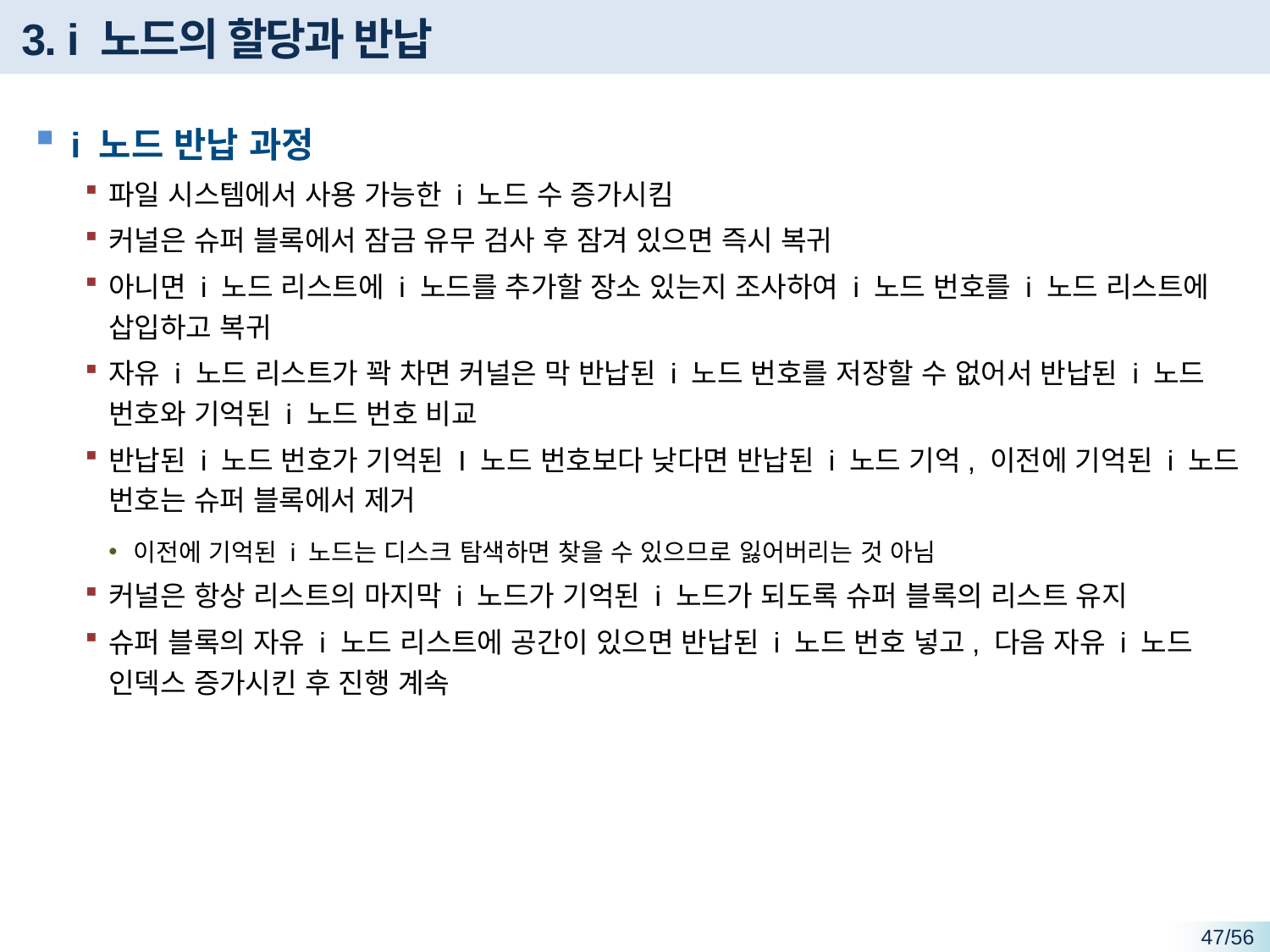

# 3. i 노드의 할당과 반납
i 노드 반납 과정
파일 시스템에서 사용 가능한 i 노드 수 증가시킴
커널은 슈퍼 블록에서 잠금 유무 검사 후 잠겨 있으면 즉시 복귀
아니면 i 노드 리스트에 i 노드를 추가할 장소 있는지 조사하여 i 노드 번호를 i 노드 리스트에 삽입하고 복귀
자유 i 노드 리스트가 꽉 차면 커널은 막 반납된 i 노드 번호를 저장할 수 없어서 반납된 i 노드 번호와 기억된 i 노드 번호 비교
반납된 i 노드 번호가 기억된 I 노드 번호보다 낮다면 반납된 i 노드 기억, 이전에 기억된 i 노드 번호는 슈퍼 블록에서 제거
이전에 기억된 i 노드는 디스크 탐색하면 찾을 수 있으므로 잃어버리는 것 아님
커널은 항상 리스트의 마지막 i 노드가 기억된 i 노드가 되도록 슈퍼 블록의 리스트 유지
슈퍼 블록의 자유 i 노드 리스트에 공간이 있으면 반납된 i 노드 번호 넣고, 다음 자유 i 노드 인덱스 증가시킨 후 진행 계속